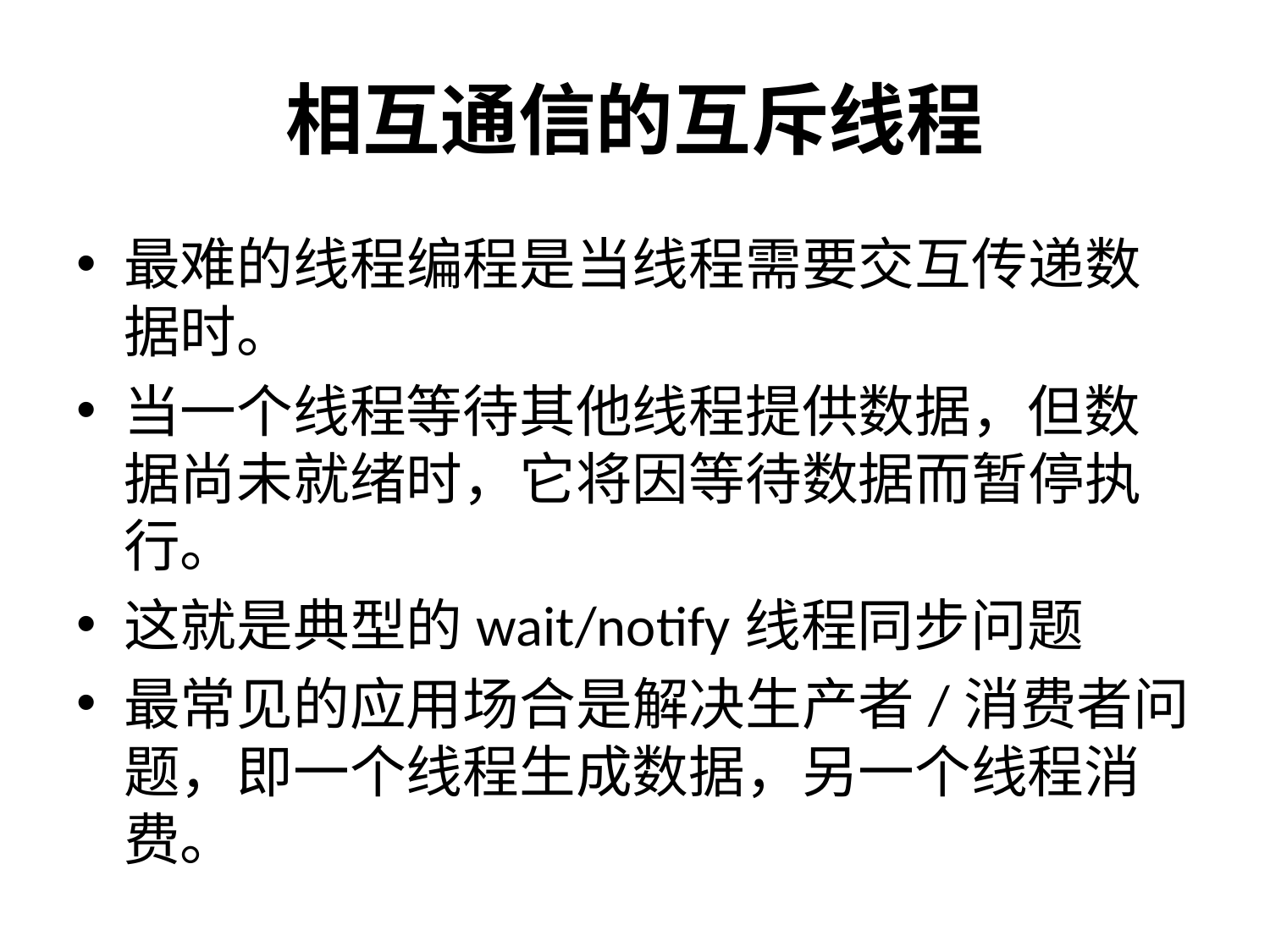

# 相互通信的互斥线程
最难的线程编程是当线程需要交互传递数据时。
当一个线程等待其他线程提供数据，但数据尚未就绪时，它将因等待数据而暂停执行。
这就是典型的wait/notify线程同步问题
最常见的应用场合是解决生产者/消费者问题，即一个线程生成数据，另一个线程消费。